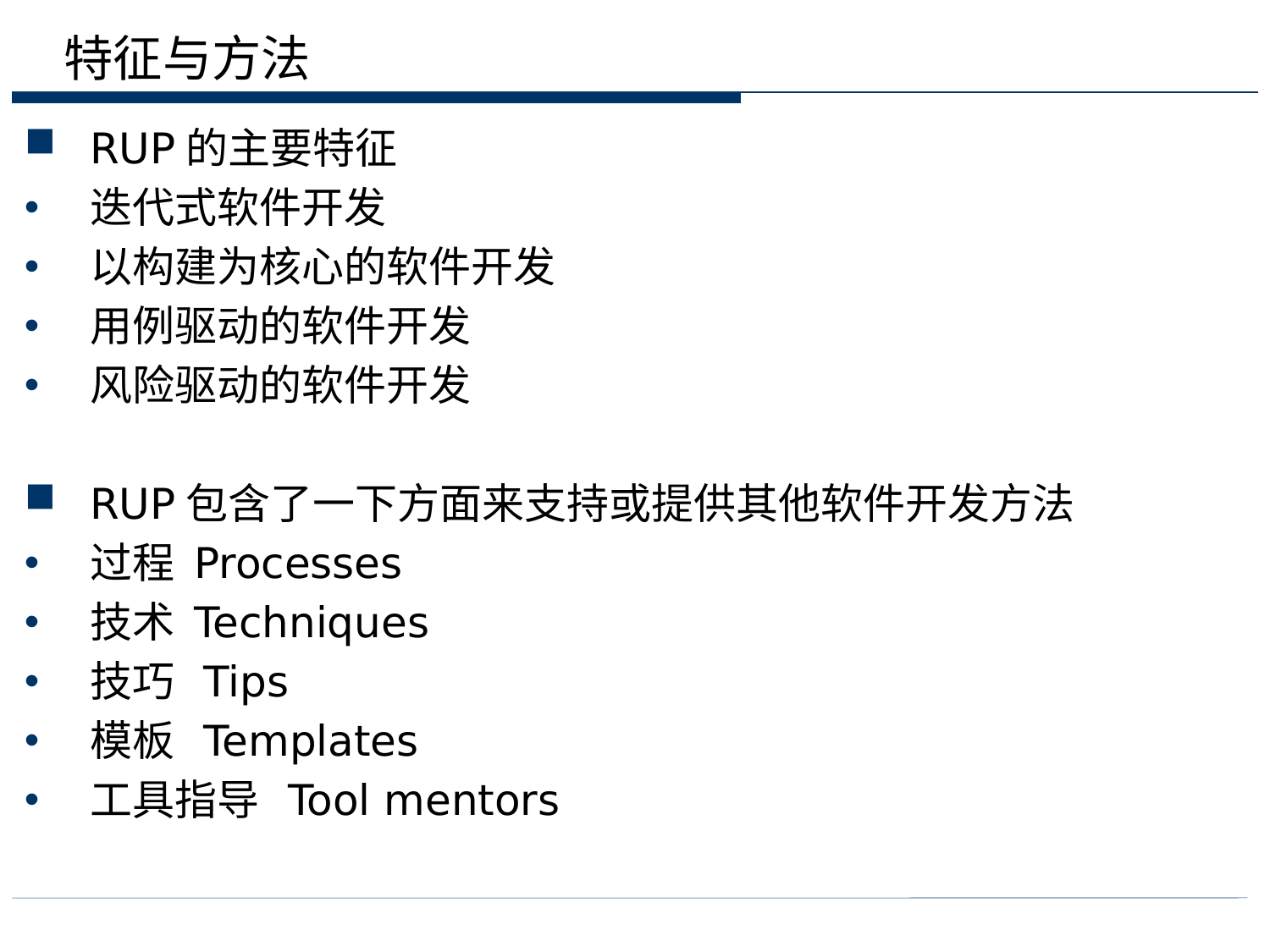

# 特征与方法
RUP的主要特征
迭代式软件开发
以构建为核心的软件开发
用例驱动的软件开发
风险驱动的软件开发

RUP包含了一下方面来支持或提供其他软件开发方法
过程 Processes
技术 Techniques
技巧  Tips
模板  Templates
工具指导  Tool mentors

19